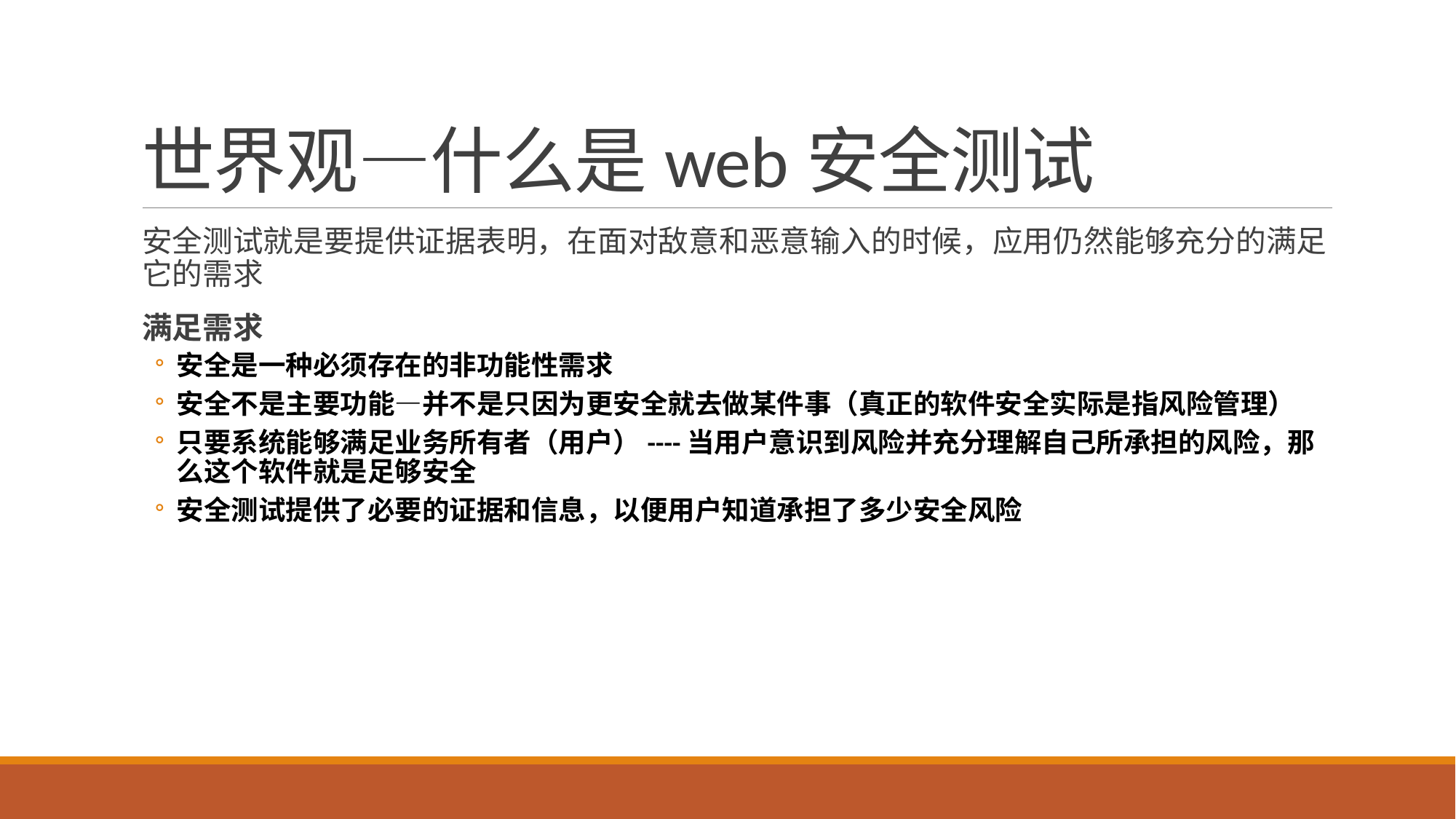

# 世界观—什么是web安全测试
安全测试就是要提供证据表明，在面对敌意和恶意输入的时候，应用仍然能够充分的满足它的需求
满足需求
安全是一种必须存在的非功能性需求
安全不是主要功能—并不是只因为更安全就去做某件事（真正的软件安全实际是指风险管理）
只要系统能够满足业务所有者（用户）----当用户意识到风险并充分理解自己所承担的风险，那么这个软件就是足够安全
安全测试提供了必要的证据和信息，以便用户知道承担了多少安全风险